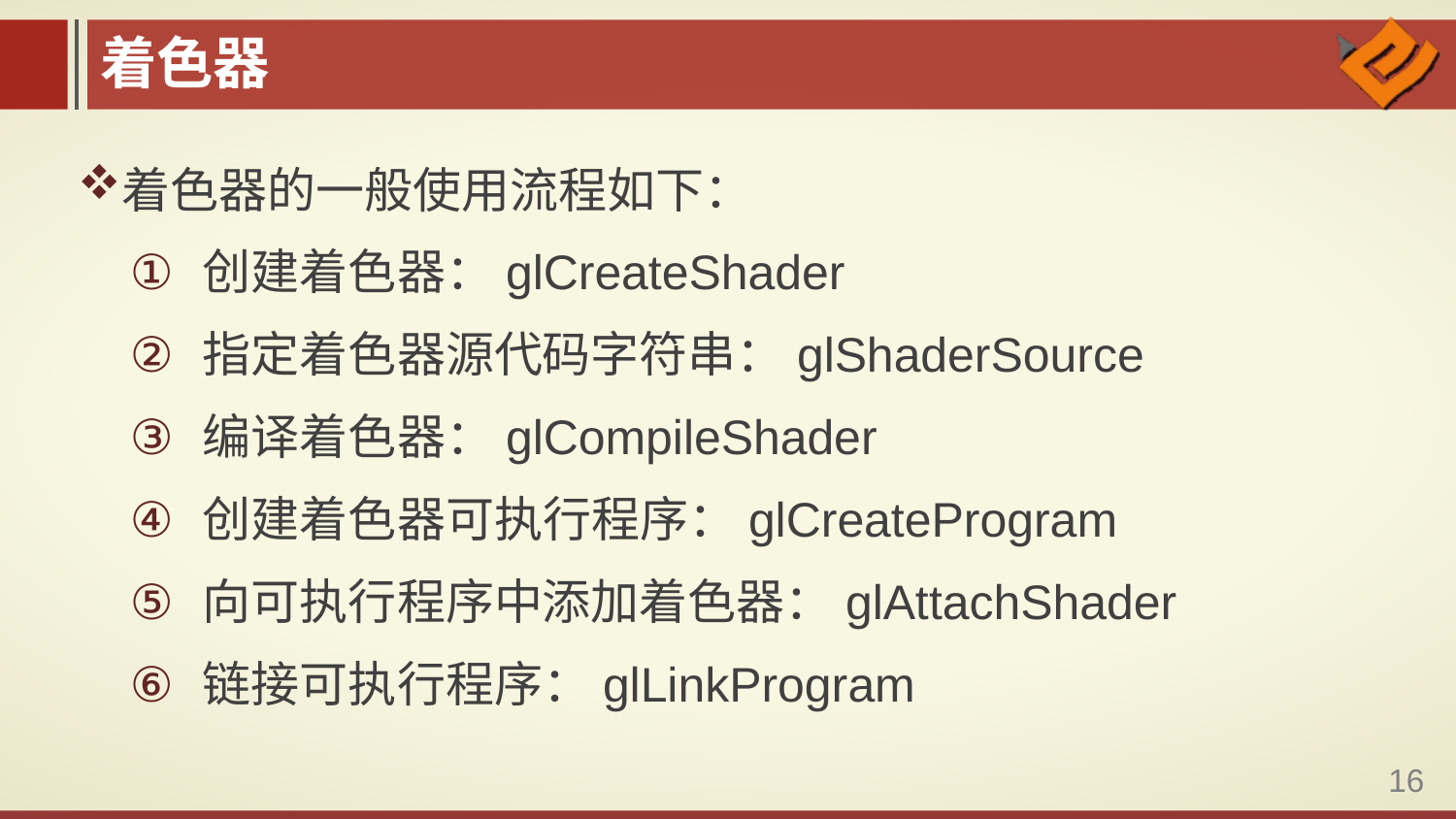

着色器
着色器的一般使用流程如下：
创建着色器：glCreateShader
指定着色器源代码字符串：glShaderSource
编译着色器：glCompileShader
创建着色器可执行程序：glCreateProgram
向可执行程序中添加着色器：glAttachShader
链接可执行程序：glLinkProgram